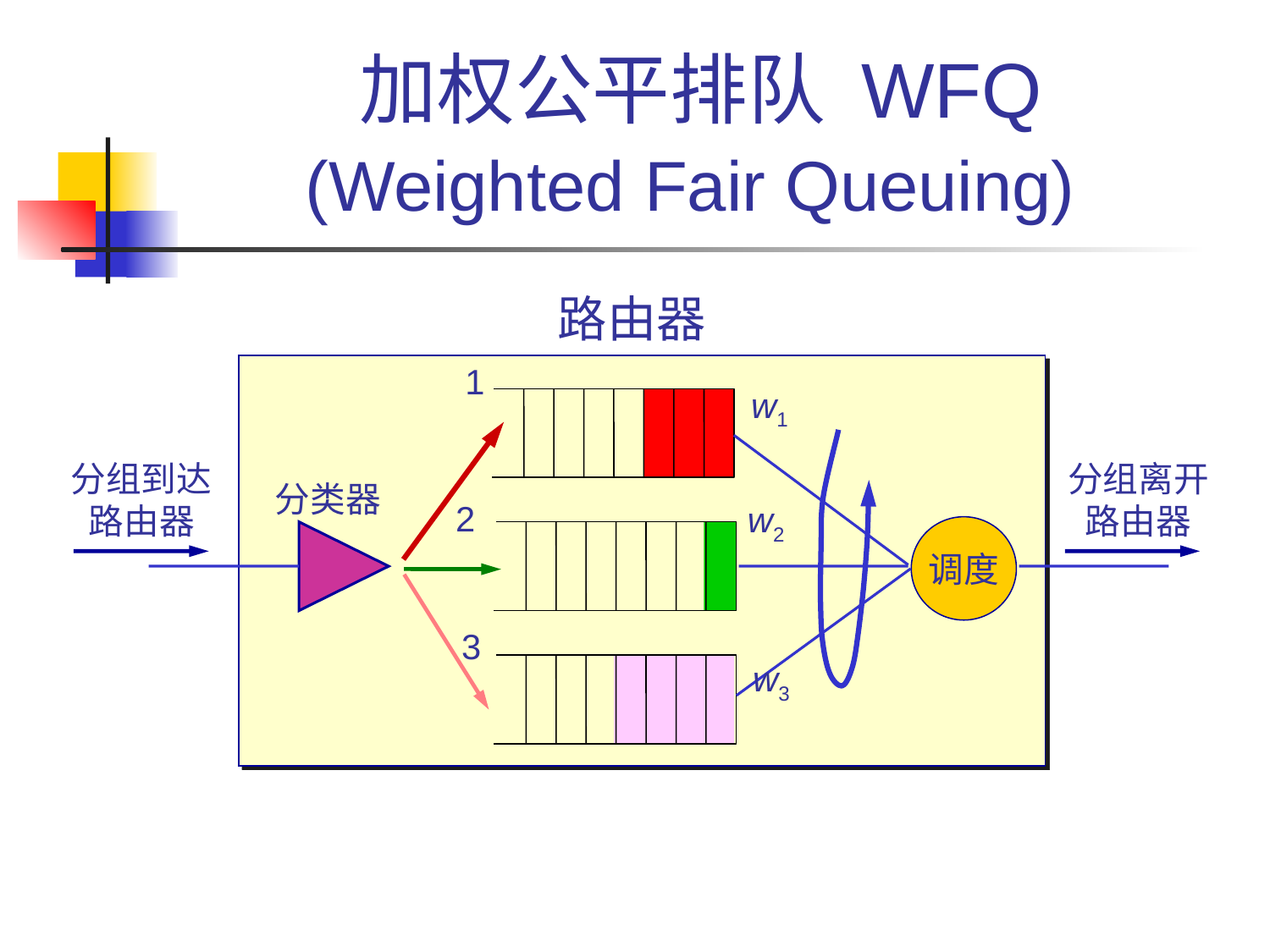

# 加权公平排队 WFQ (Weighted Fair Queuing)
路由器
1

w1

分组到达
路由器
分组离开
路由器
分类器
2
w2
调度

3
w3